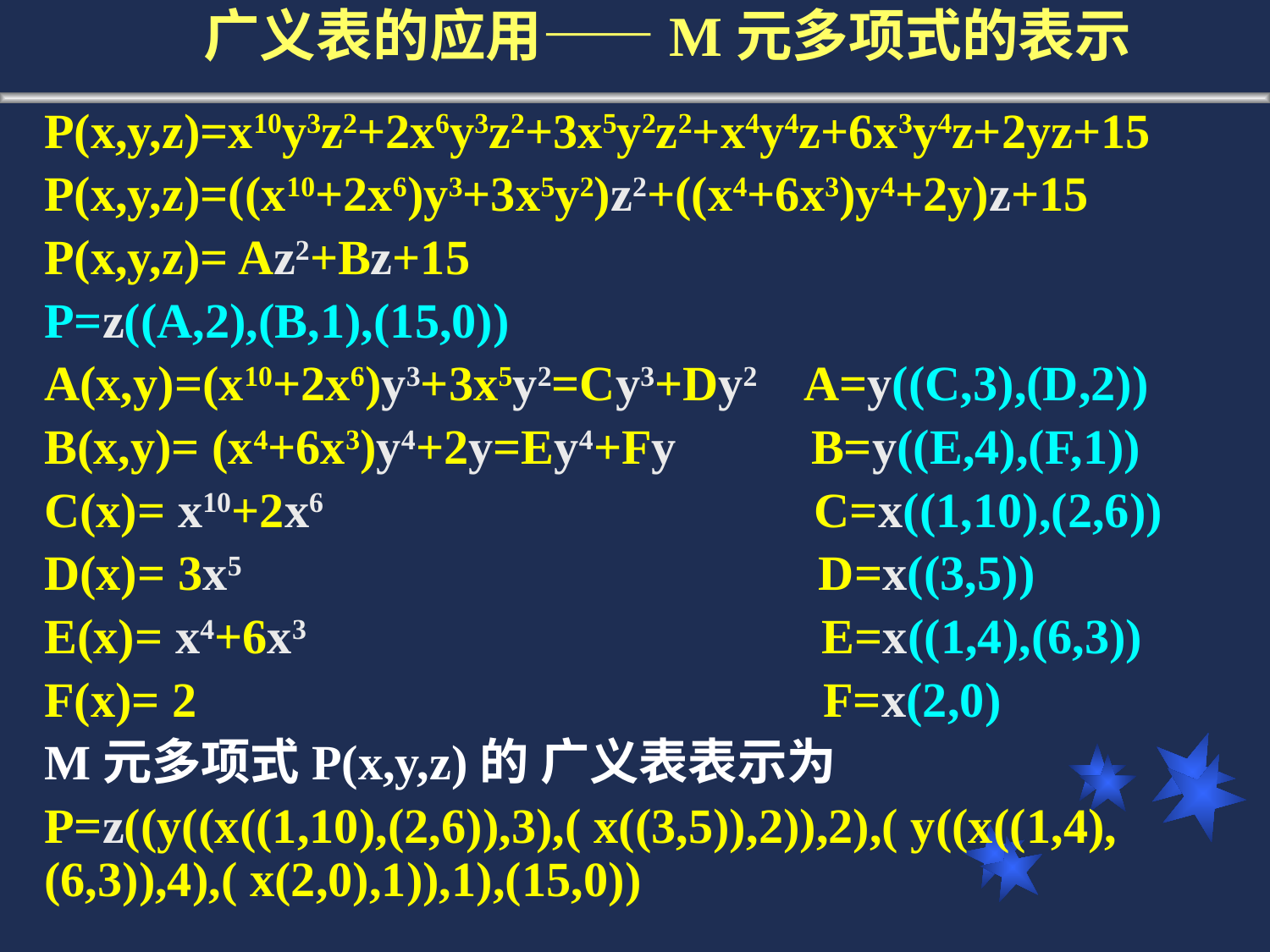

广义表的应用——M元多项式的表示

P(x,y,z)=x10y3z2+2x6y3z2+3x5y2z2+x4y4z+6x3y4z+2yz+15
P(x,y,z)=((x10+2x6)y3+3x5y2)z2+((x4+6x3)y4+2y)z+15
P(x,y,z)= Az2+Bz+15
P=z((A,2),(B,1),(15,0))
A(x,y)=(x10+2x6)y3+3x5y2=Cy3+Dy2    A=y((C,3),(D,2))
B(x,y)= (x4+6x3)y4+2y=Ey4+Fy           B=y((E,4),(F,1))
C(x)= x10+2x6                                        C=x((1,10),(2,6))
D(x)= 3x5                                               D=x((3,5))
E(x)= x4+6x3                                          E=x((1,4),(6,3))
F(x)= 2                                                   F=x(2,0)
M元多项式P(x,y,z)的 广义表表示为
P=z((y((x((1,10),(2,6)),3),( x((3,5)),2)),2),( y((x((1,4),(6,3)),4),( x(2,0),1)),1),(15,0))